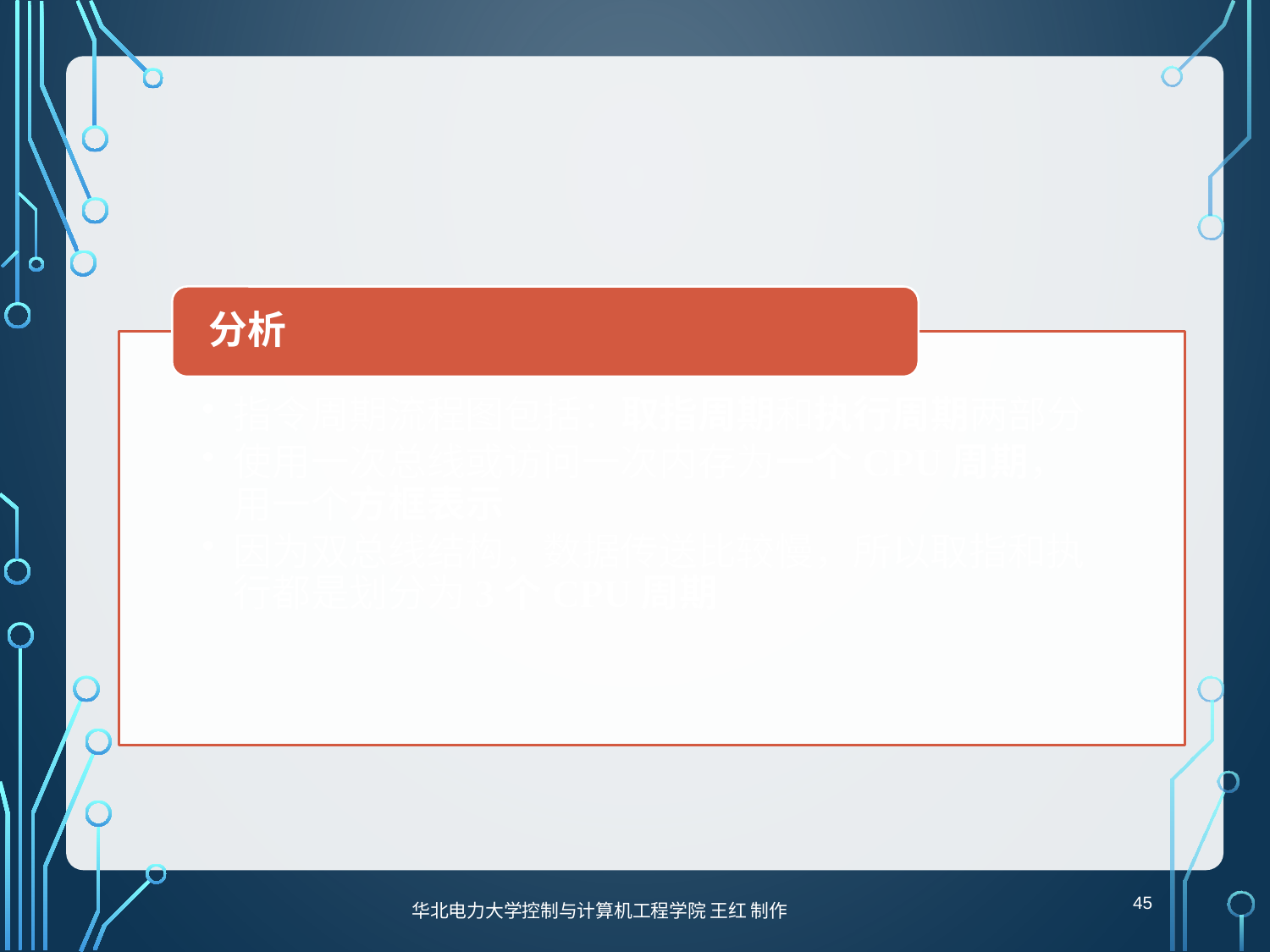

#
指令周期流程图包括：取指周期和执行周期两部分
使用一次总线或访问一次内存为一个CPU周期，用一个方框表示
因为双总线结构，数据传送比较慢，所以取指和执行都是划分为3个CPU周期
分析
45
华北电力大学控制与计算机工程学院 王红 制作